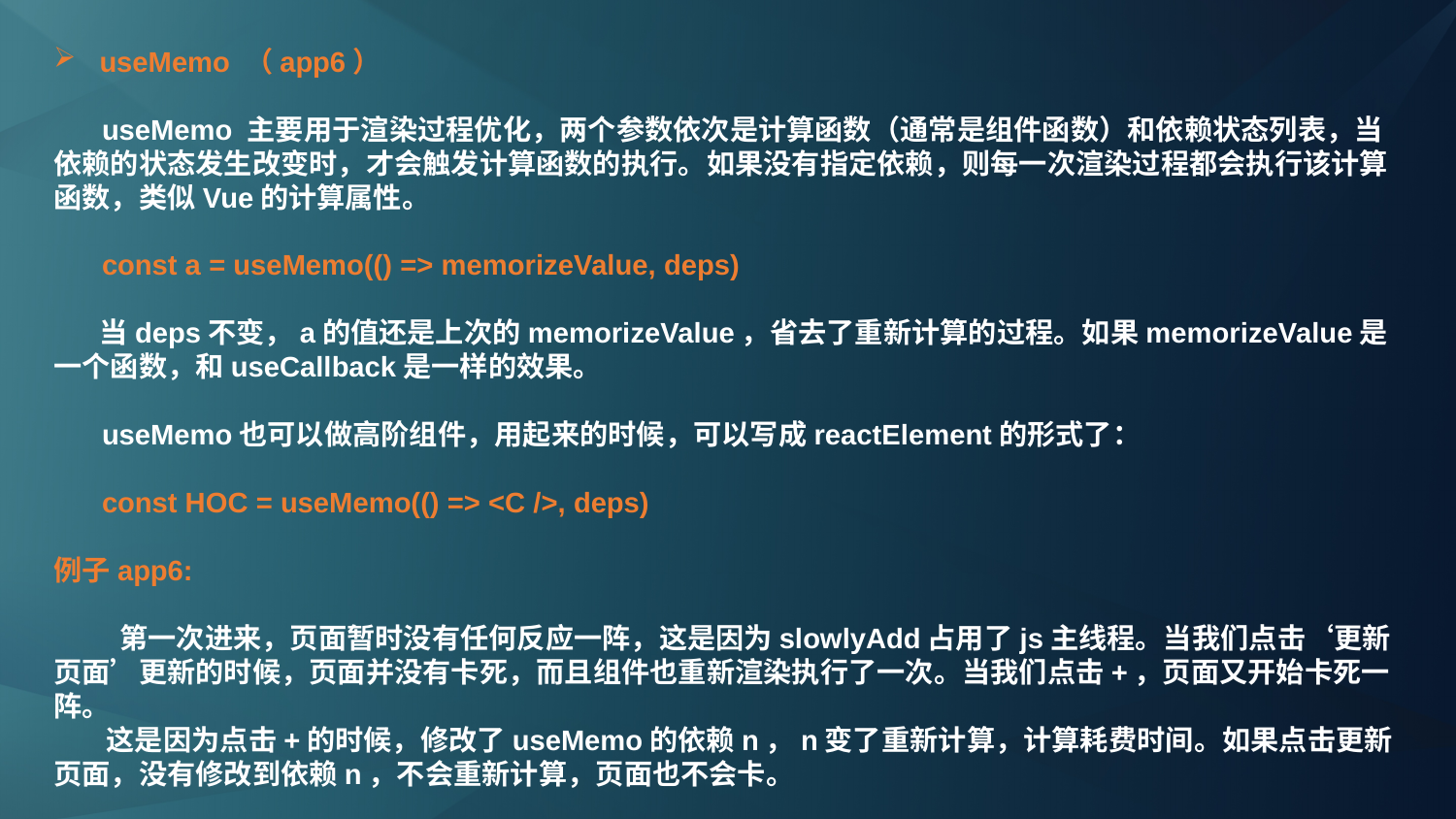

useMemo （app6）

      useMemo 主要用于渲染过程优化，两个参数依次是计算函数（通常是组件函数）和依赖状态列表，当依赖的状态发生改变时，才会触发计算函数的执行。如果没有指定依赖，则每一次渲染过程都会执行该计算函数，类似Vue的计算属性。

      const a = useMemo(() => memorizeValue, deps)

      当deps不变，a的值还是上次的memorizeValue，省去了重新计算的过程。如果memorizeValue是一个函数，和useCallback是一样的效果。

      useMemo也可以做高阶组件，用起来的时候，可以写成reactElement的形式了：

      const HOC = useMemo(() => <C />, deps)

例子app6:

         第一次进来，页面暂时没有任何反应一阵，这是因为slowlyAdd占用了js主线程。当我们点击‘更新页面’更新的时候，页面并没有卡死，而且组件也重新渲染执行了一次。当我们点击+，页面又开始卡死一阵。
       这是因为点击+的时候，修改了useMemo的依赖n，n变了重新计算，计算耗费时间。如果点击更新页面，没有修改到依赖n，不会重新计算，页面也不会卡。